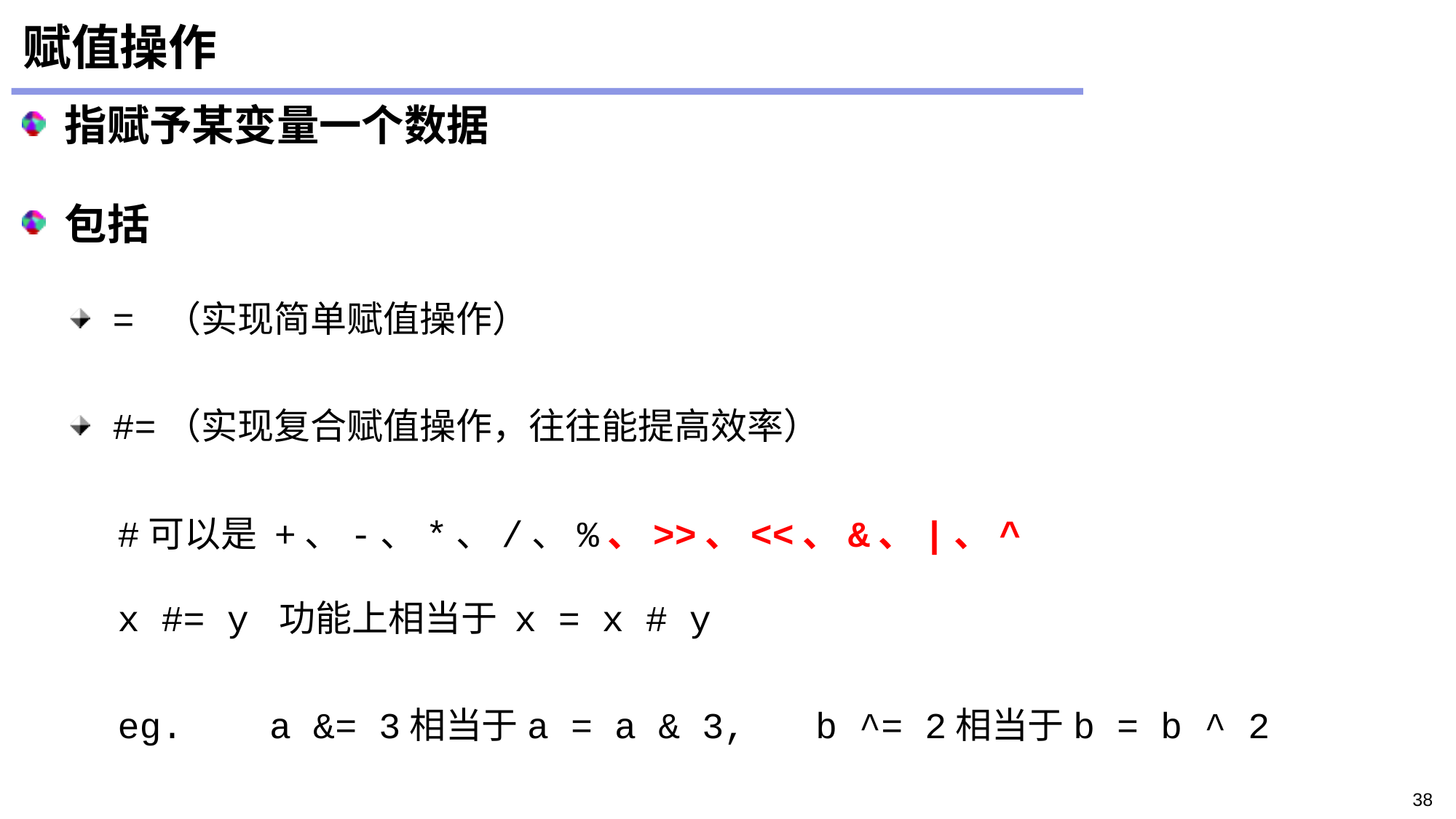

# 赋值操作
指赋予某变量一个数据

包括

= （实现简单赋值操作）

#=（实现复合赋值操作，往往能提高效率）

#可以是 +、-、*、/、%、>>、<<、&、|、^

x #= y 功能上相当于 x = x # y

eg.	a &= 3相当于a = a & 3,	b ^= 2相当于b = b ^ 2

38